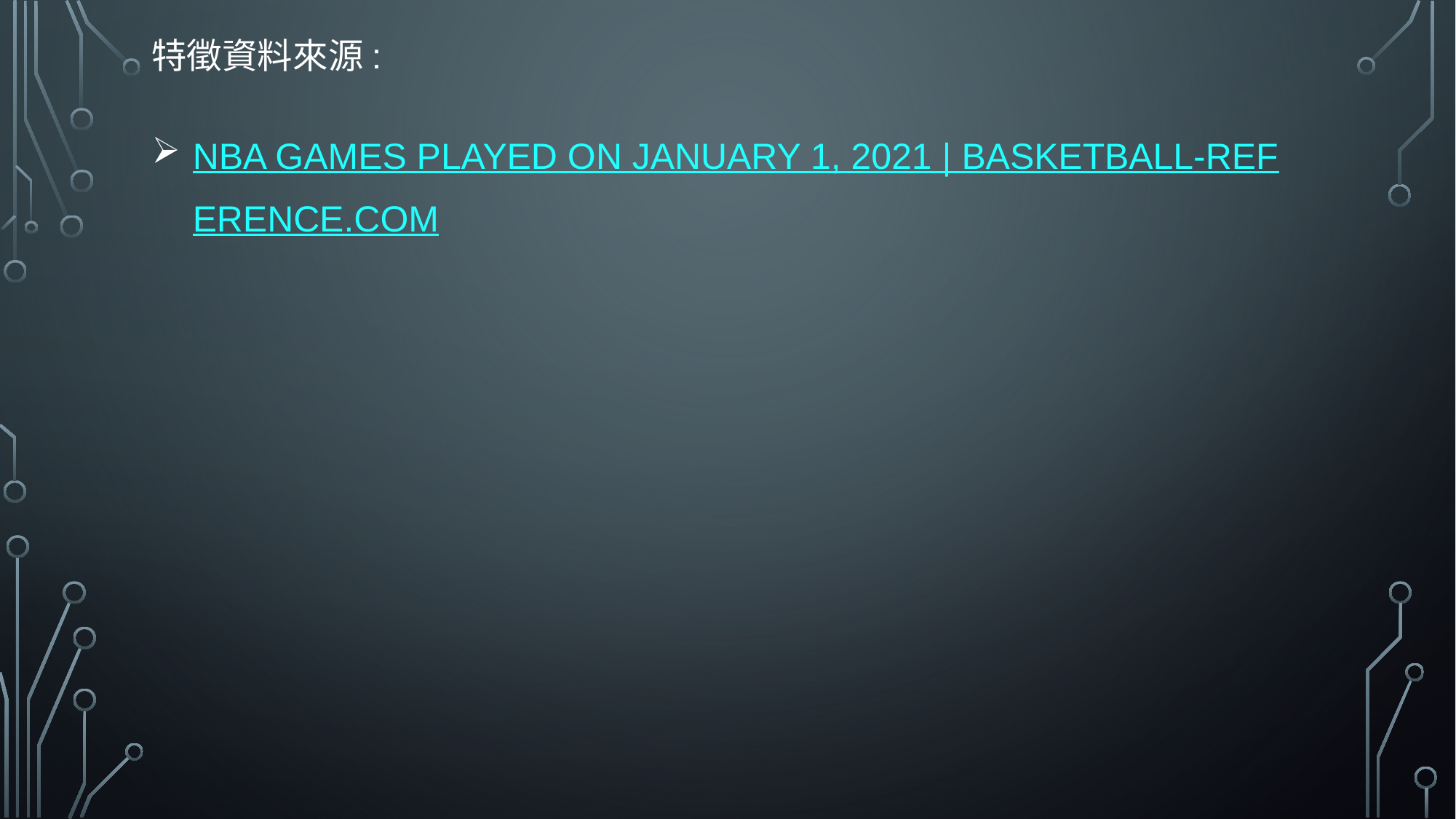

# 特徵資料來源:
NBA Games Played on January 1, 2021 | Basketball-Reference.com